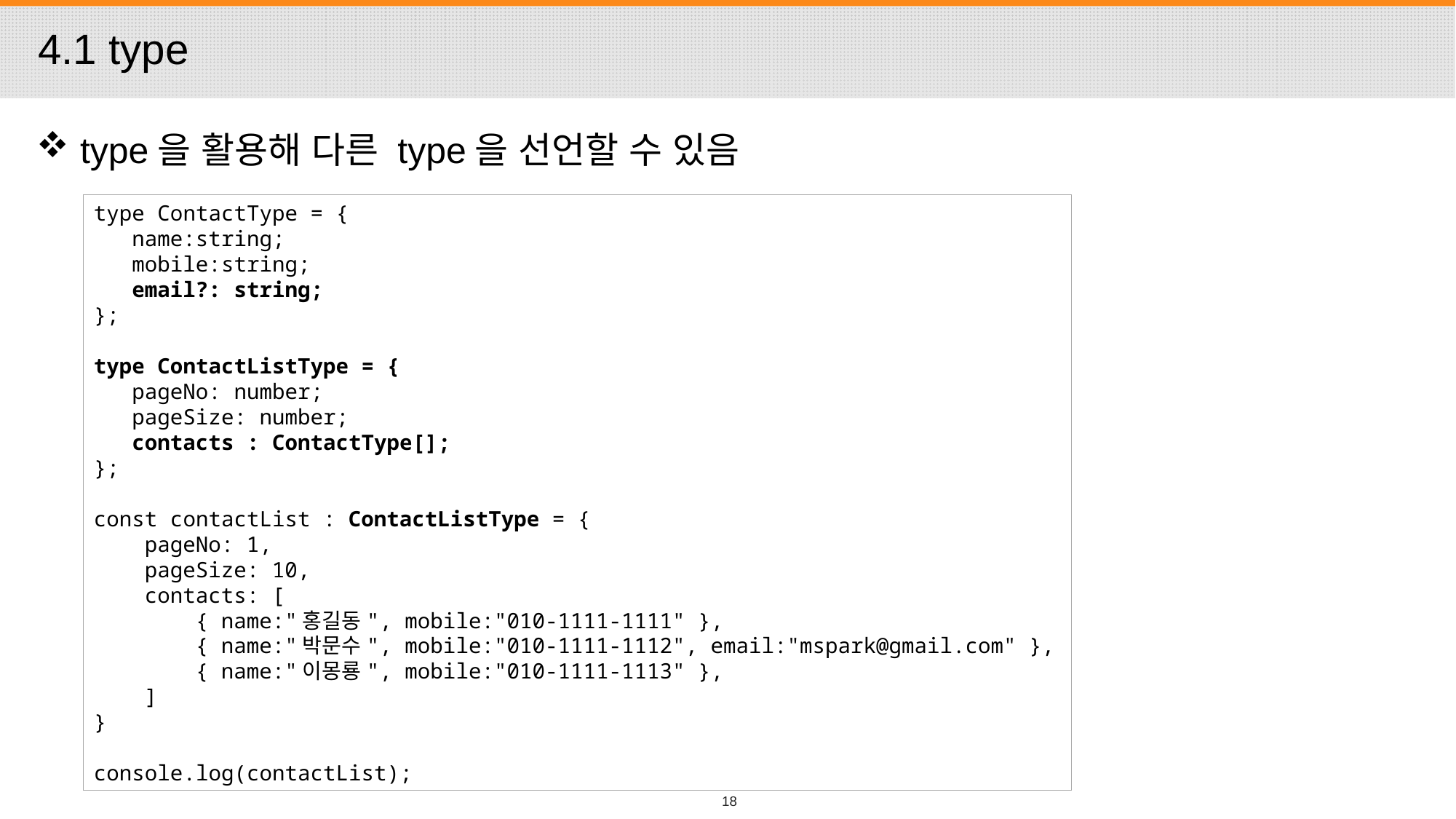

# 4.1 type
 type을 활용해 다른 type을 선언할 수 있음

type ContactType = {
   name:string;
   mobile:string;
   email?: string;
};

type ContactListType = {
   pageNo: number;
   pageSize: number;
   contacts : ContactType[];
};

const contactList : ContactListType = {
    pageNo: 1,
    pageSize: 10,
    contacts: [
        { name:"홍길동", mobile:"010-1111-1111" },
        { name:"박문수", mobile:"010-1111-1112", email:"mspark@gmail.com" },
        { name:"이몽룡", mobile:"010-1111-1113" },
    ]
}

console.log(contactList);